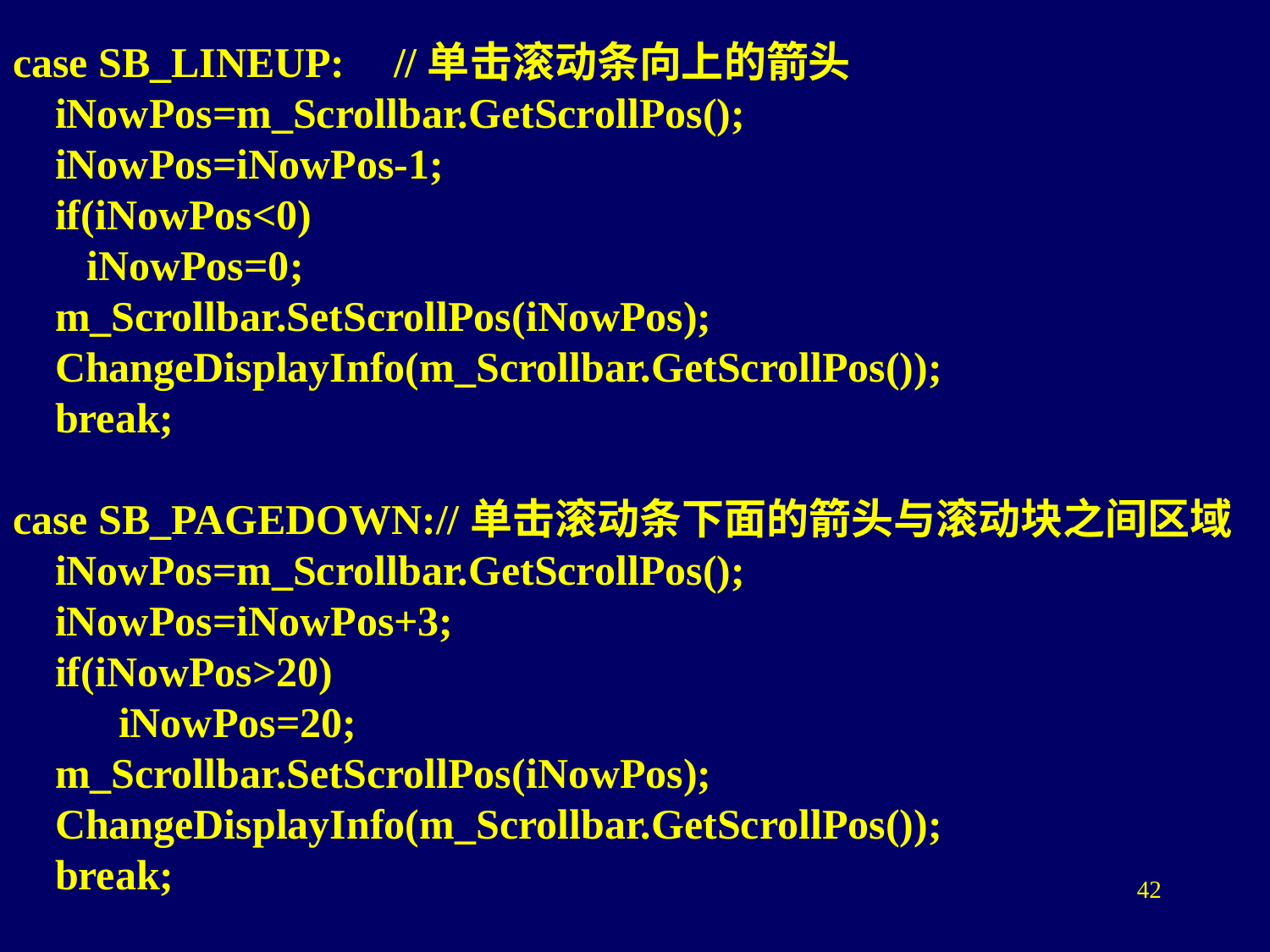

case SB_LINEUP:	//单击滚动条向上的箭头
    iNowPos=m_Scrollbar.GetScrollPos();
    iNowPos=iNowPos-1;
    if(iNowPos<0)
       iNowPos=0;
    m_Scrollbar.SetScrollPos(iNowPos);
    ChangeDisplayInfo(m_Scrollbar.GetScrollPos());
    break;

case SB_PAGEDOWN://单击滚动条下面的箭头与滚动块之间区域
    iNowPos=m_Scrollbar.GetScrollPos();
    iNowPos=iNowPos+3;
    if(iNowPos>20)
          iNowPos=20;
    m_Scrollbar.SetScrollPos(iNowPos);
    ChangeDisplayInfo(m_Scrollbar.GetScrollPos());
    break;
42